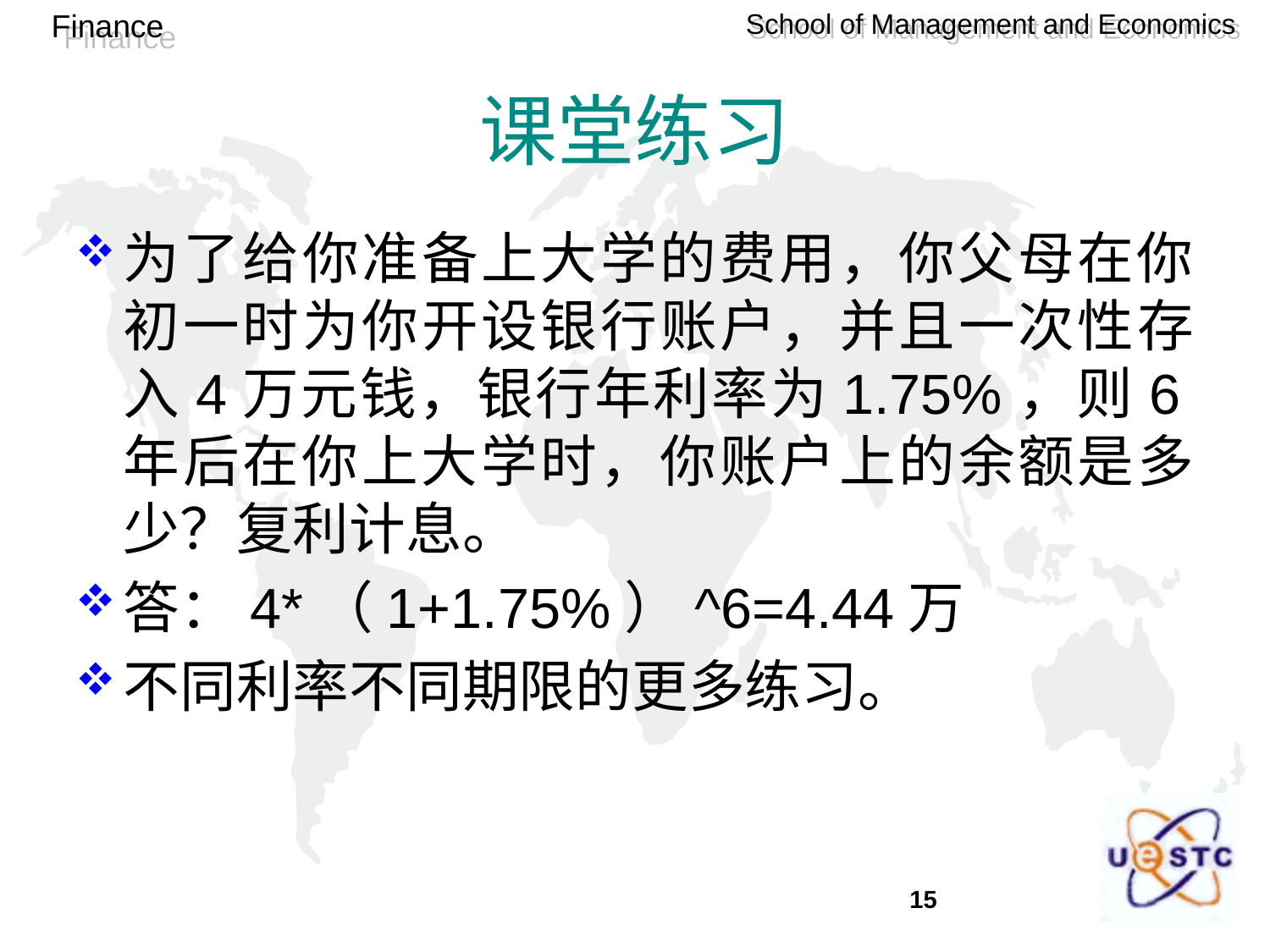

# 课堂练习
为了给你准备上大学的费用，你父母在你初一时为你开设银行账户，并且一次性存入4万元钱，银行年利率为1.75%，则6年后在你上大学时，你账户上的余额是多少？复利计息。
答：4*（1+1.75%）^6=4.44万
不同利率不同期限的更多练习。